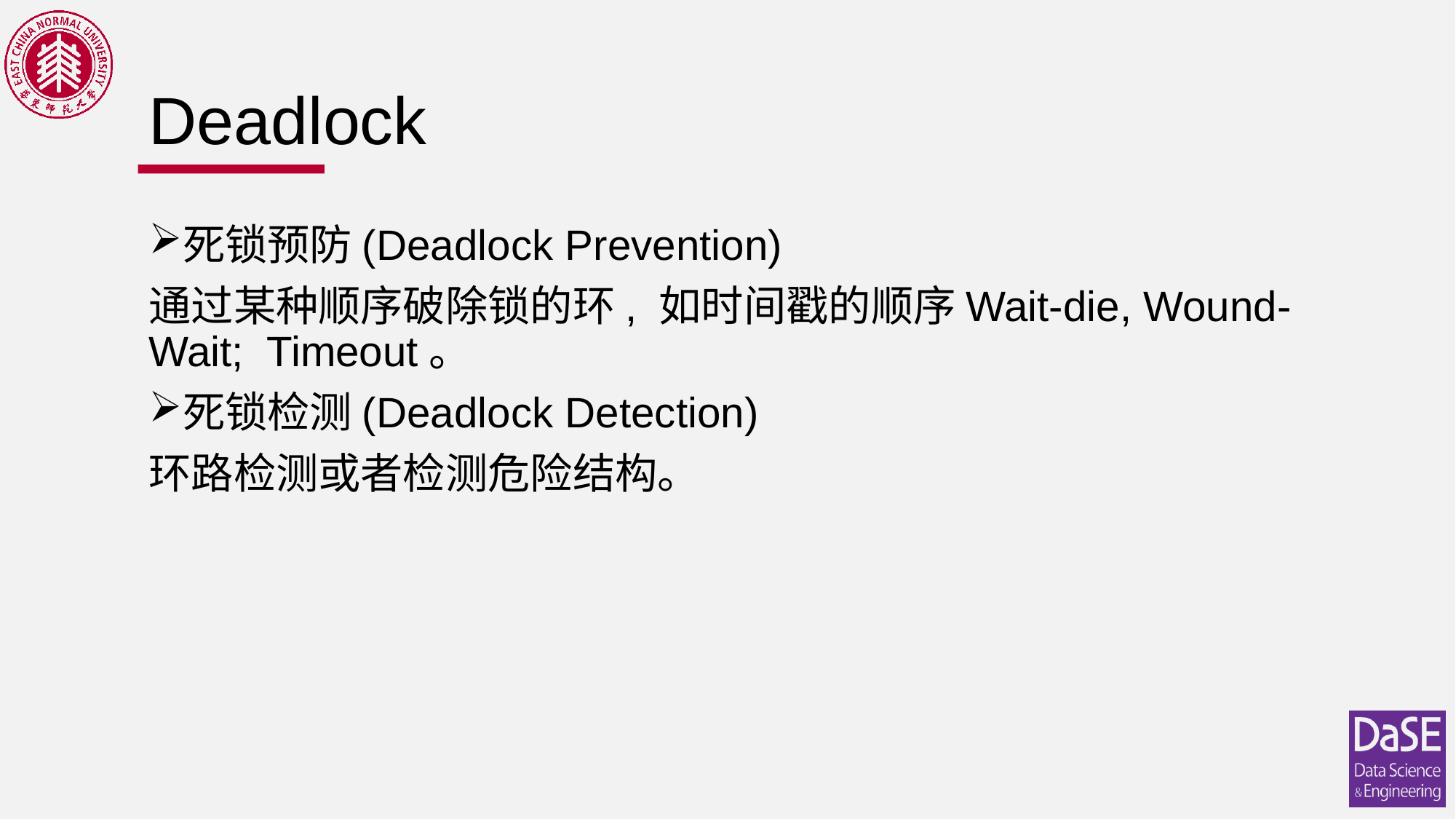

# Deadlock
死锁预防(Deadlock Prevention)
通过某种顺序破除锁的环, 如时间戳的顺序Wait-die, Wound-Wait;  Timeout。
死锁检测(Deadlock Detection)
环路检测或者检测危险结构。